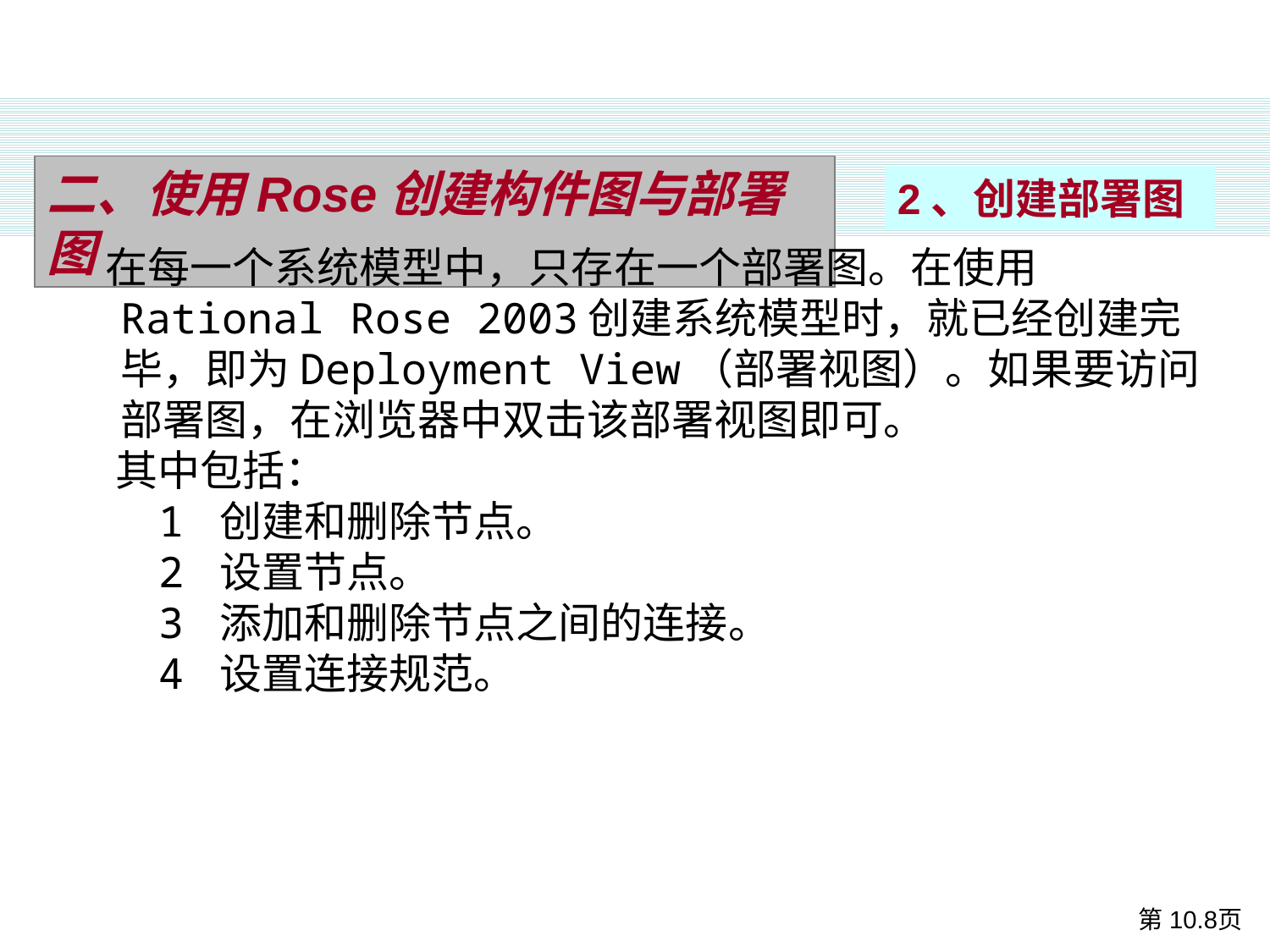

二、使用Rose创建构件图与部署图
2、创建部署图
    在每一个系统模型中，只存在一个部署图。在使用Rational Rose 2003创建系统模型时，就已经创建完毕，即为Deployment View（部署视图）。如果要访问部署图，在浏览器中双击该部署视图即可。
     其中包括：
    1 创建和删除节点。
    2 设置节点。
    3 添加和删除节点之间的连接。
    4 设置连接规范。
第10.8页